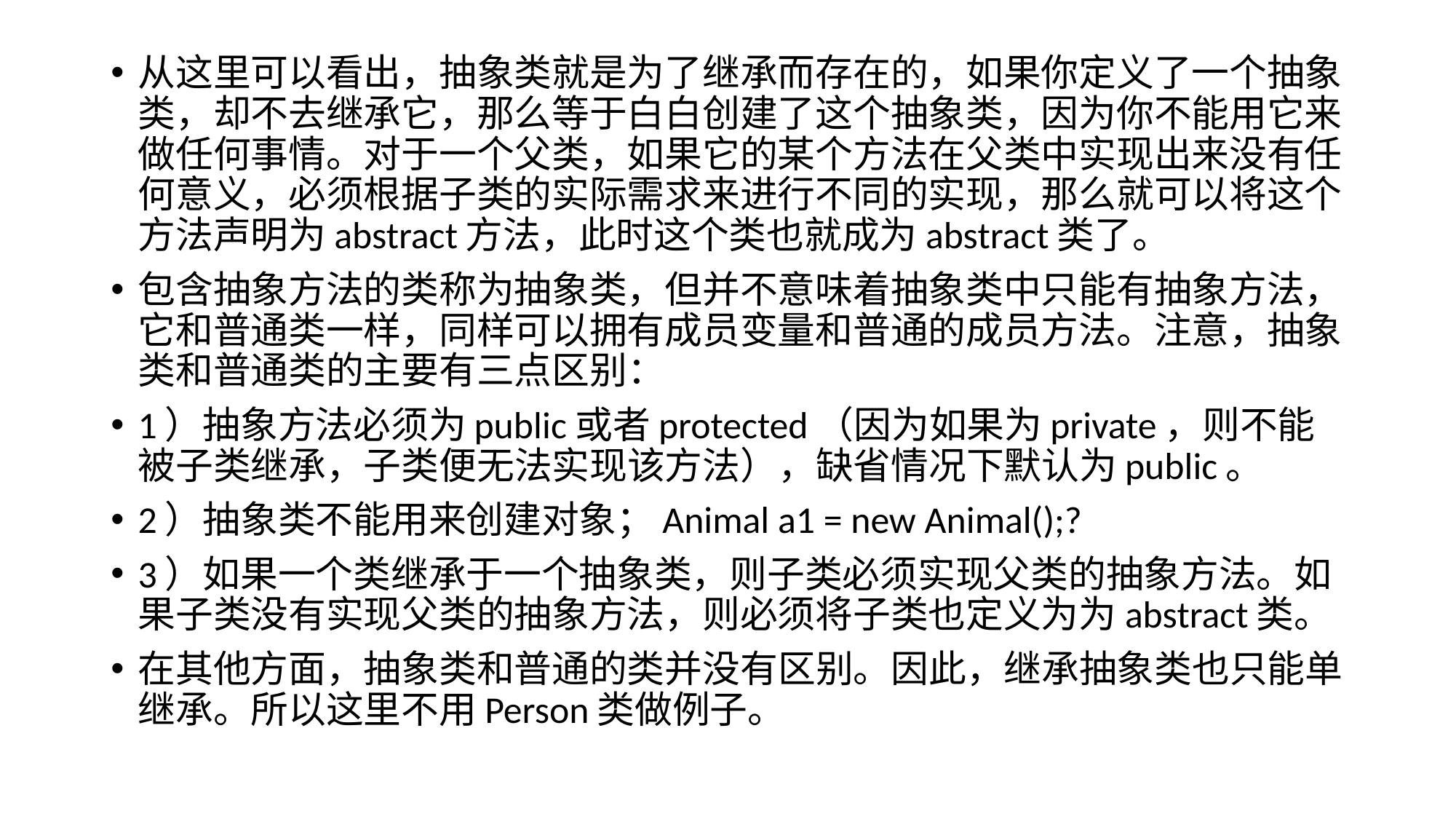

从这里可以看出，抽象类就是为了继承而存在的，如果你定义了一个抽象类，却不去继承它，那么等于白白创建了这个抽象类，因为你不能用它来做任何事情。对于一个父类，如果它的某个方法在父类中实现出来没有任何意义，必须根据子类的实际需求来进行不同的实现，那么就可以将这个方法声明为abstract方法，此时这个类也就成为abstract类了。
包含抽象方法的类称为抽象类，但并不意味着抽象类中只能有抽象方法，它和普通类一样，同样可以拥有成员变量和普通的成员方法。注意，抽象类和普通类的主要有三点区别：
1）抽象方法必须为public或者protected（因为如果为private，则不能被子类继承，子类便无法实现该方法），缺省情况下默认为public。
2）抽象类不能用来创建对象；Animal a1 = new Animal();?
3）如果一个类继承于一个抽象类，则子类必须实现父类的抽象方法。如果子类没有实现父类的抽象方法，则必须将子类也定义为为abstract类。
在其他方面，抽象类和普通的类并没有区别。因此，继承抽象类也只能单继承。所以这里不用Person类做例子。